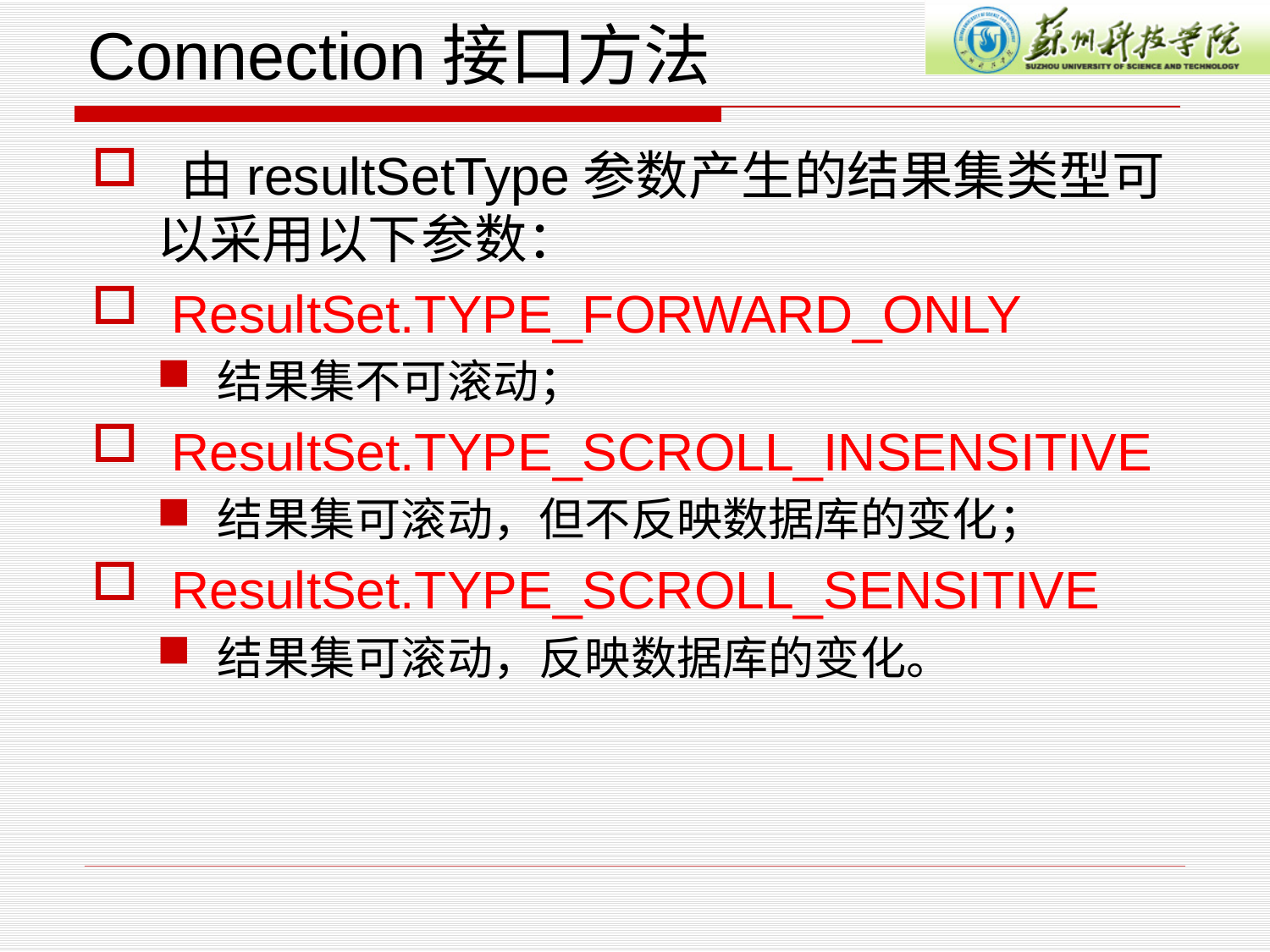

# Connection接口方法
 由resultSetType参数产生的结果集类型可以采用以下参数：
 ResultSet.TYPE_FORWARD_ONLY
结果集不可滚动；
 ResultSet.TYPE_SCROLL_INSENSITIVE
结果集可滚动，但不反映数据库的变化；
 ResultSet.TYPE_SCROLL_SENSITIVE
结果集可滚动，反映数据库的变化。